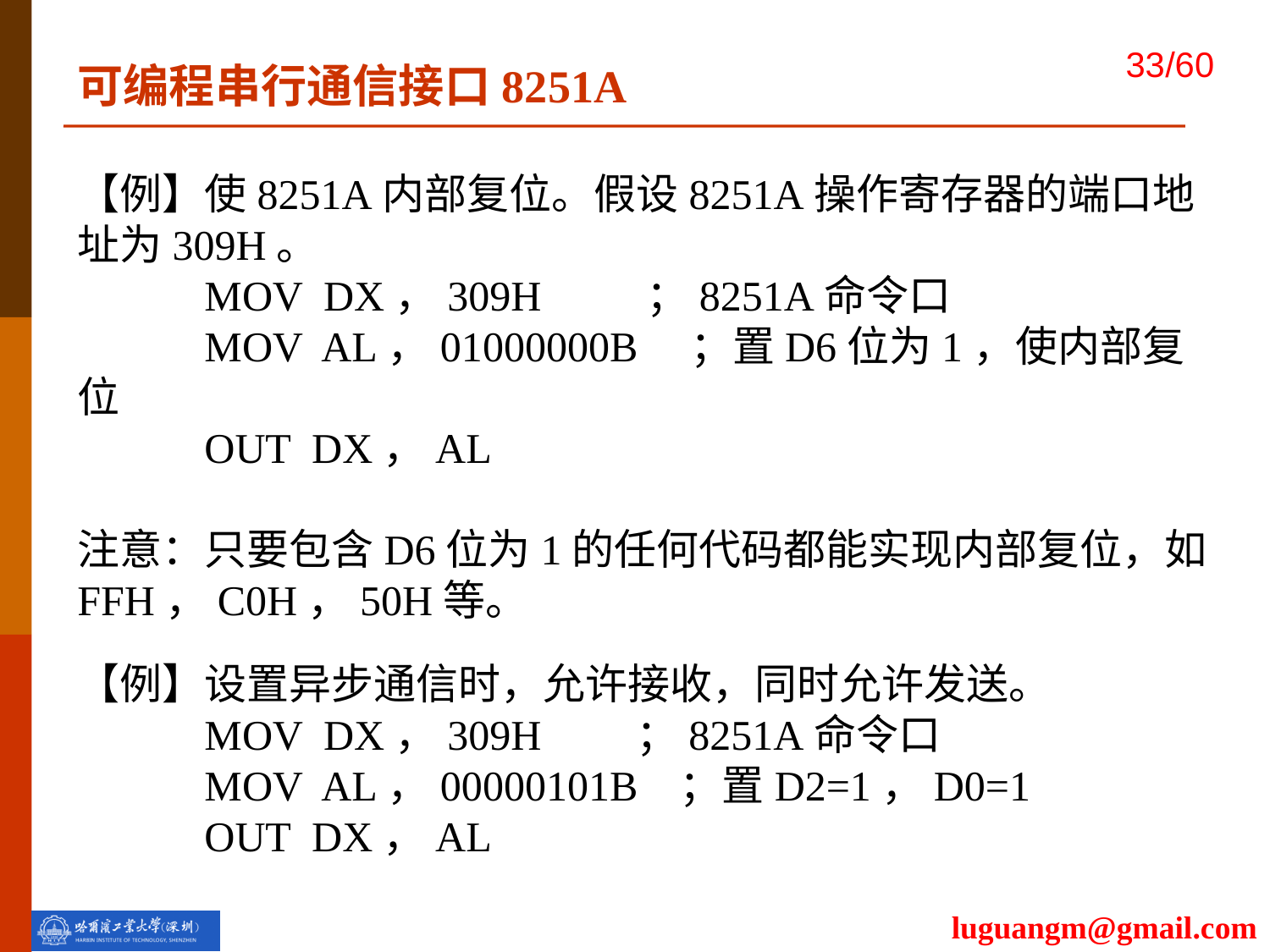

可编程串行通信接口8251A
【例】使8251A内部复位。假设8251A操作寄存器的端口地址为309H。
	MOV  DX，309H         ；8251A命令口
	MOV  AL，01000000B    ；置D6位为1，使内部复位
	OUT  DX，AL

注意：只要包含D6位为1的任何代码都能实现内部复位，如FFH，C0H，50H等。

【例】设置异步通信时，允许接收，同时允许发送。
	MOV  DX，309H        ；8251A命令口
	MOV  AL，00000101B   ；置D2=1，D0=1
	OUT  DX，AL